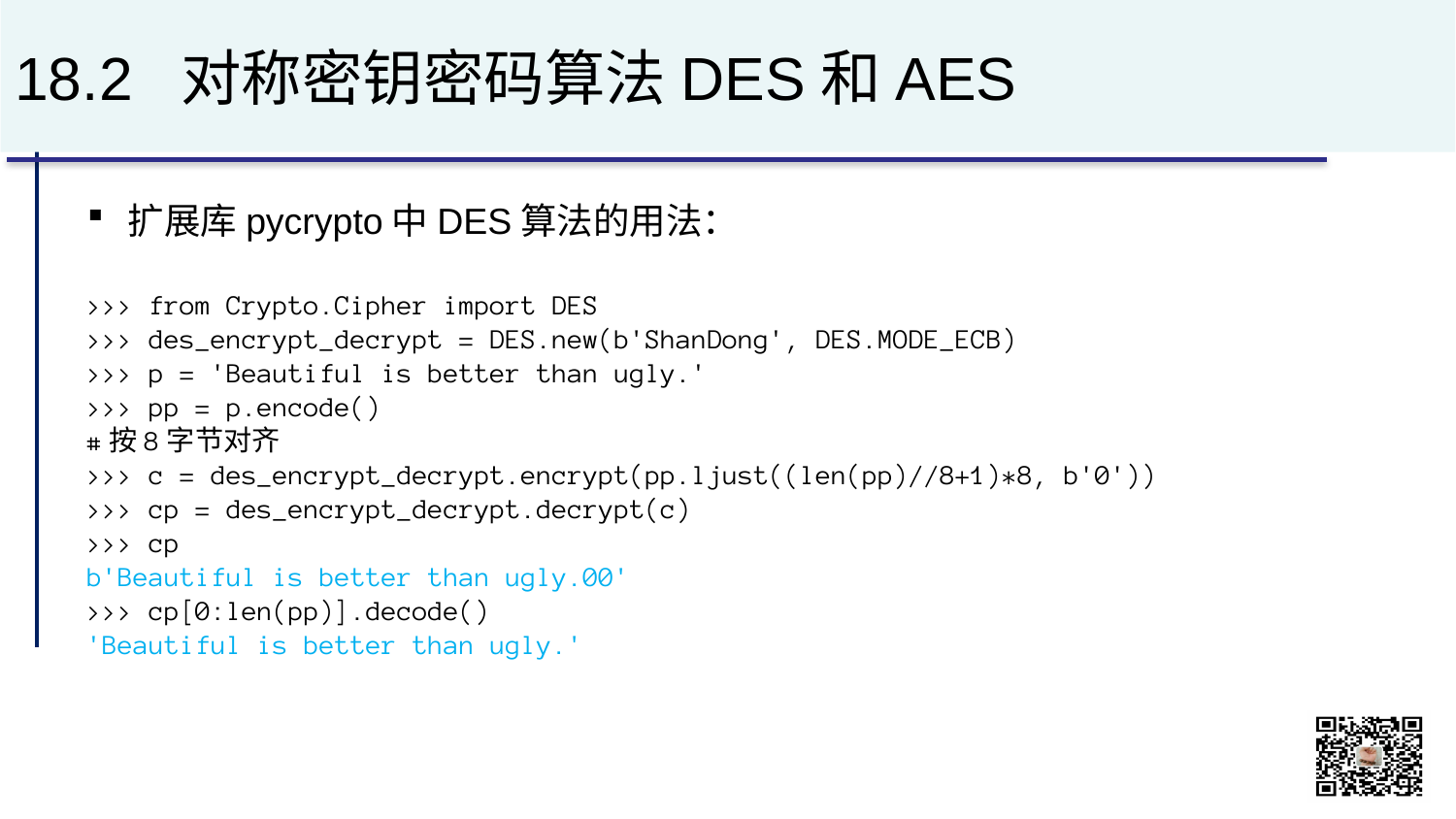

# 18.2  对称密钥密码算法DES和AES
扩展库pycrypto中DES算法的用法：

>>> from Crypto.Cipher import DES
>>> des_encrypt_decrypt = DES.new(b'ShanDong', DES.MODE_ECB)
>>> p = 'Beautiful is better than ugly.'
>>> pp = p.encode()
#按8字节对齐
>>> c = des_encrypt_decrypt.encrypt(pp.ljust((len(pp)//8+1)*8, b'0'))
>>> cp = des_encrypt_decrypt.decrypt(c)
>>> cp
b'Beautiful is better than ugly.00'
>>> cp[0:len(pp)].decode()
'Beautiful is better than ugly.'